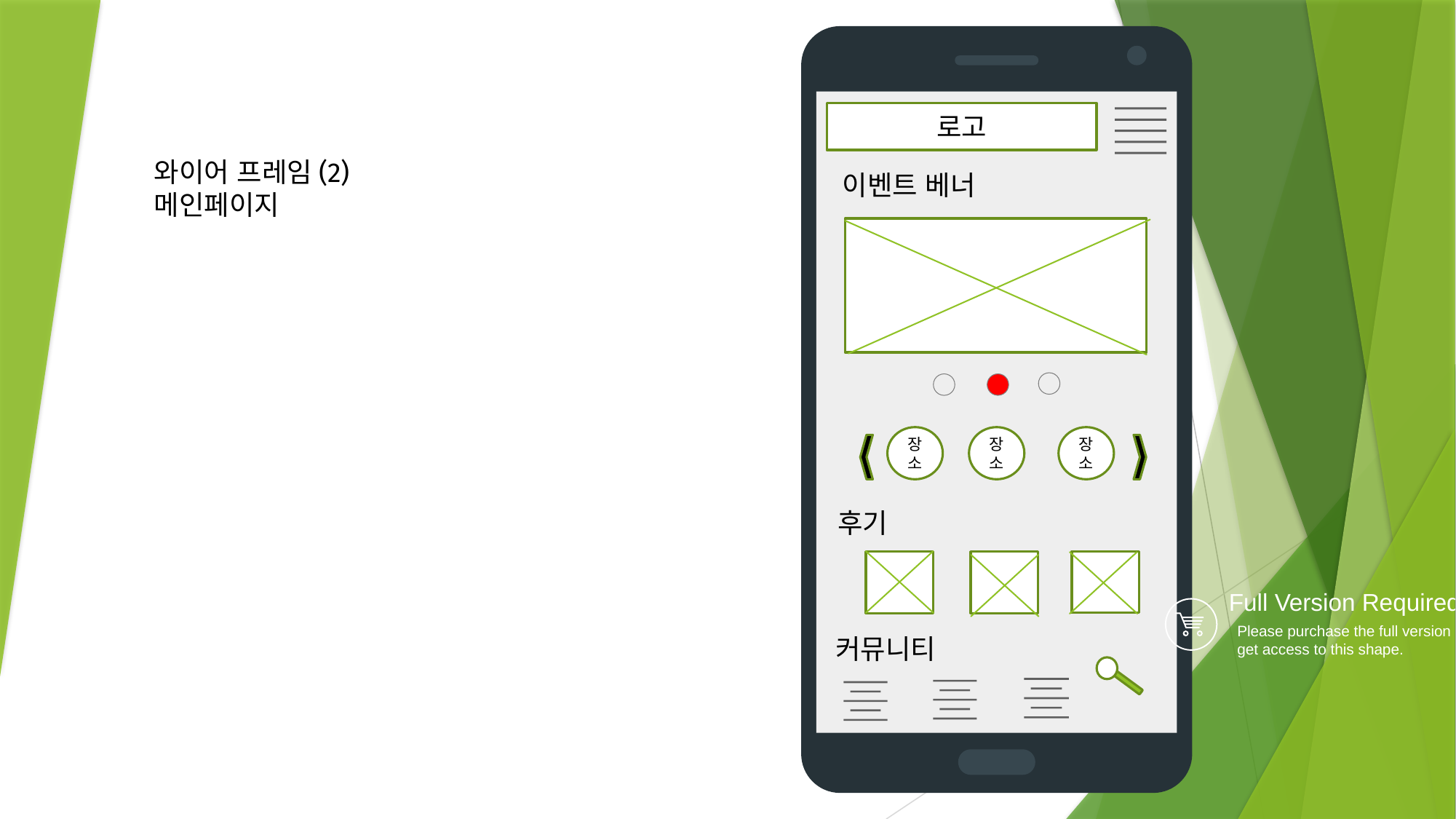

로고

와이어 프레임(2)
메인페이지
이벤트 베너

장소
장소
장소

후기

Full Version Required
Please purchase the full version to get access to this shape.

커뮤니티